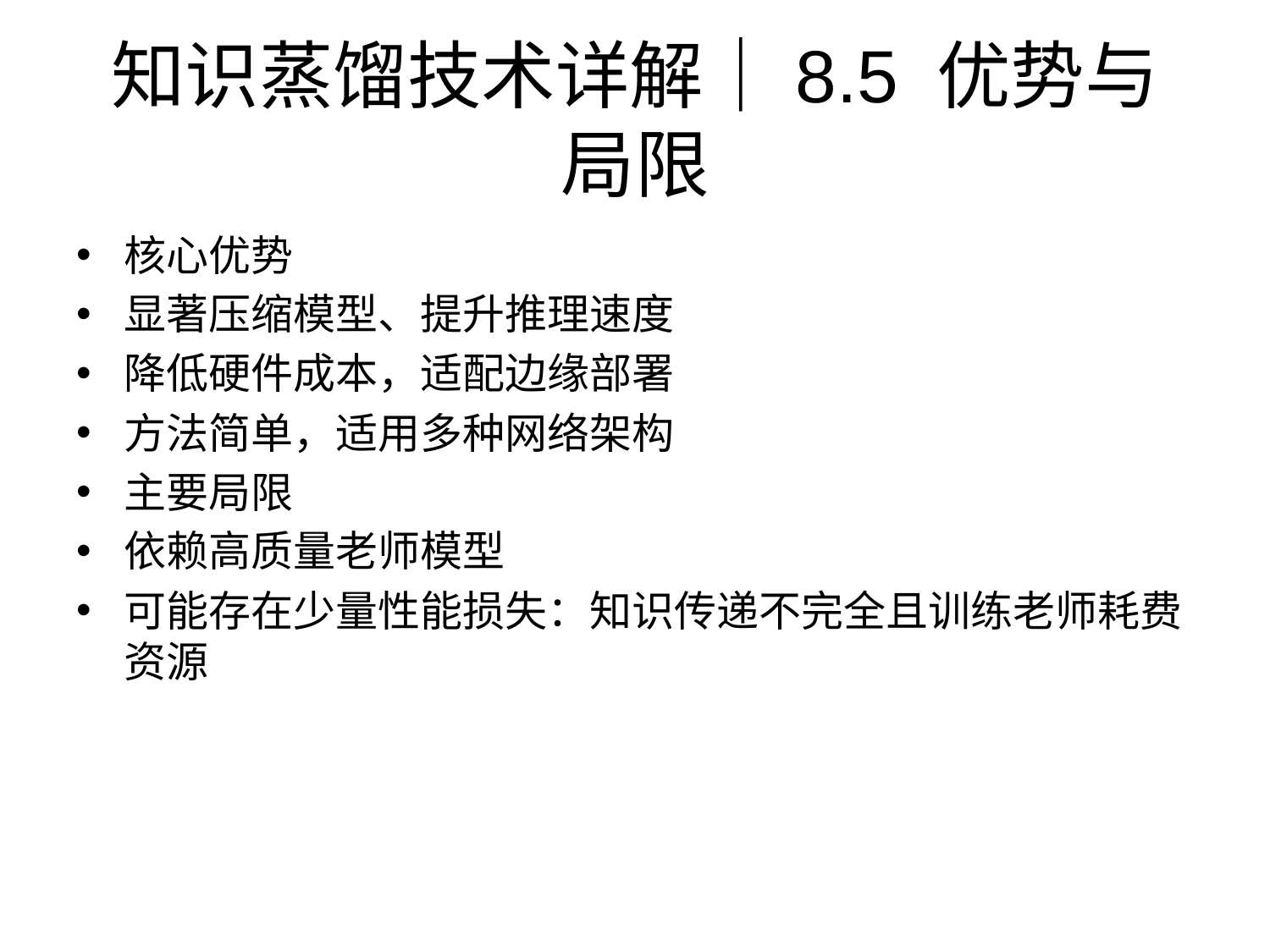

# 知识蒸馏技术详解｜8.5 优势与局限
核心优势
显著压缩模型、提升推理速度
降低硬件成本，适配边缘部署
方法简单，适用多种网络架构
主要局限
依赖高质量老师模型
可能存在少量性能损失：知识传递不完全且训练老师耗费资源